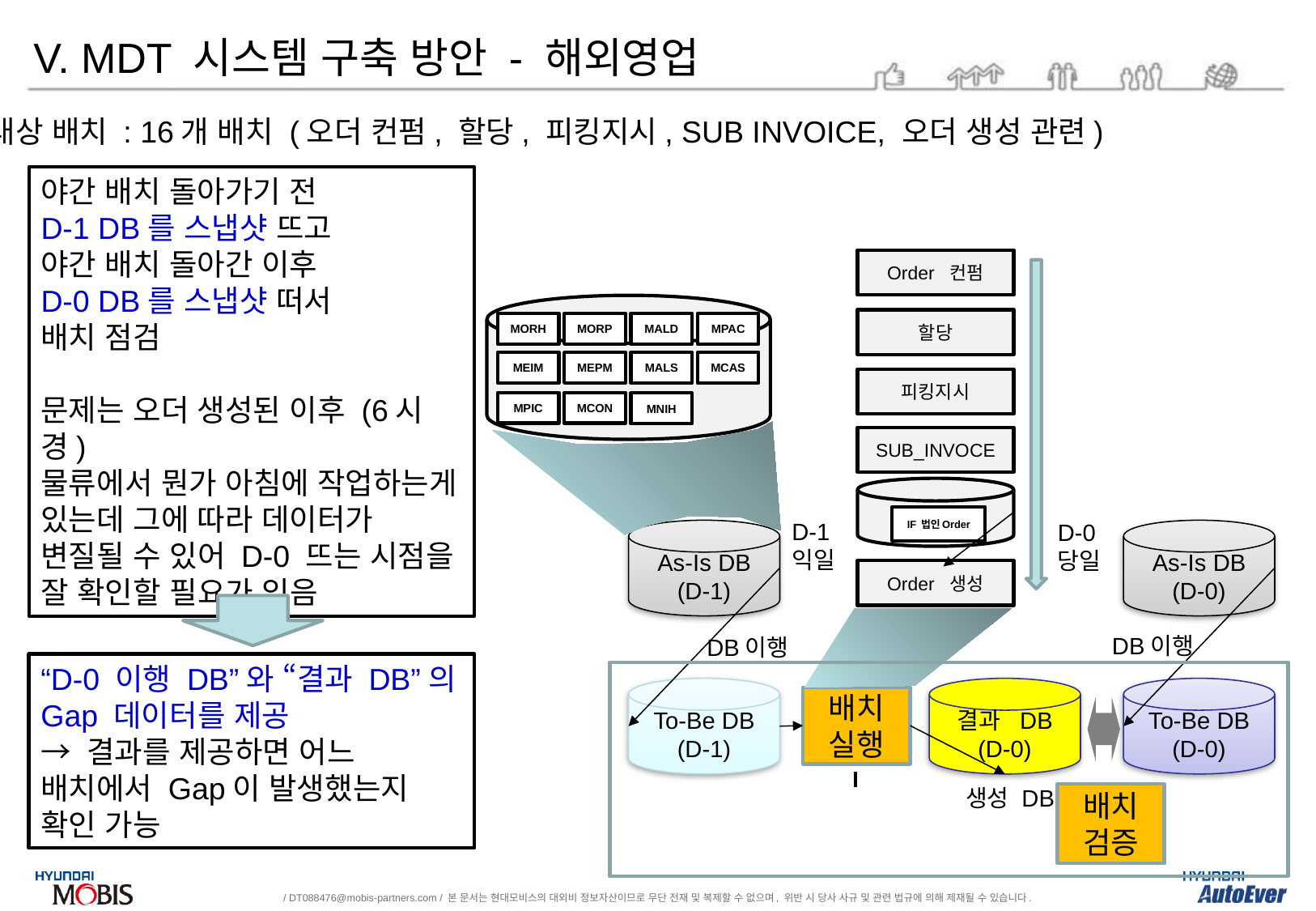

V. MDT 시스템 구축 방안 - 해외영업
대상 배치 : 16개 배치 (오더 컨펌, 할당, 피킹지시, SUB INVOICE, 오더 생성 관련)
야간 배치 돌아가기 전
D-1 DB를 스냅샷 뜨고
야간 배치 돌아간 이후
D-0 DB를 스냅샷 떠서
배치 점검

문제는 오더 생성된 이후 (6시 경)
물류에서 뭔가 아침에 작업하는게 있는데 그에 따라 데이터가 변질될 수 있어 D-0 뜨는 시점을 잘 확인할 필요가 있음
Order  컨펌
할당
피킹지시
SUB_INVOCE

IF 법인Order
Order  생성

MORH
MORP
MALD
MPAC
MEIM
MEPM
MALS
MCAS
MPIC
MCON
MNIH

D-1
익일
D-0
당일
As-Is DB
(D-1)
As-Is DB
(D-0)

DB이행
DB이행
“D-0 이행 DB”와 “결과 DB”의 Gap 데이터를 제공
→ 결과를 제공하면 어느 배치에서 Gap이 발생했는지 확인 가능

To-Be DB
(D-1)
결과  DB
(D-0)
To-Be DB
(D-0)
배치
실행

생성 DB
배치
검증